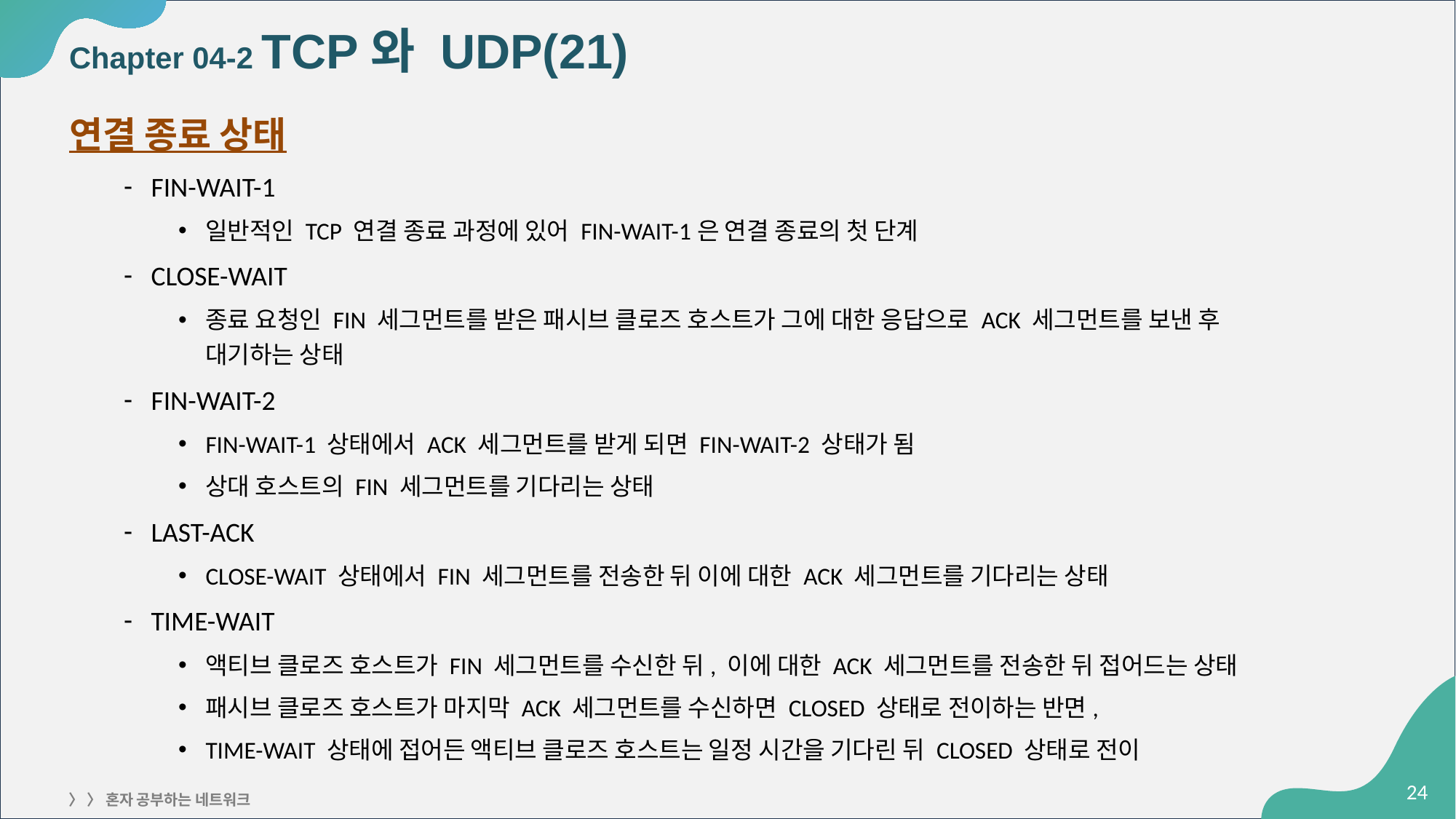

# Chapter 04-2 TCP와 UDP(21)
연결 종료 상태
FIN-WAIT-1
일반적인 TCP 연결 종료 과정에 있어 FIN-WAIT-1은 연결 종료의 첫 단계
CLOSE-WAIT
종료 요청인 FIN 세그먼트를 받은 패시브 클로즈 호스트가 그에 대한 응답으로 ACK 세그먼트를 보낸 후
대기하는 상태
FIN-WAIT-2
FIN-WAIT-1 상태에서 ACK 세그먼트를 받게 되면 FIN-WAIT-2 상태가 됨
상대 호스트의 FIN 세그먼트를 기다리는 상태
LAST-ACK
CLOSE-WAIT 상태에서 FIN 세그먼트를 전송한 뒤 이에 대한 ACK 세그먼트를 기다리는 상태
TIME-WAIT
액티브 클로즈 호스트가 FIN 세그먼트를 수신한 뒤, 이에 대한 ACK 세그먼트를 전송한 뒤 접어드는 상태
패시브 클로즈 호스트가 마지막 ACK 세그먼트를 수신하면 CLOSED 상태로 전이하는 반면,
TIME-WAIT 상태에 접어든 액티브 클로즈 호스트는 일정 시간을 기다린 뒤 CLOSED 상태로 전이
24
〉 〉 혼자 공부하는 네트워크